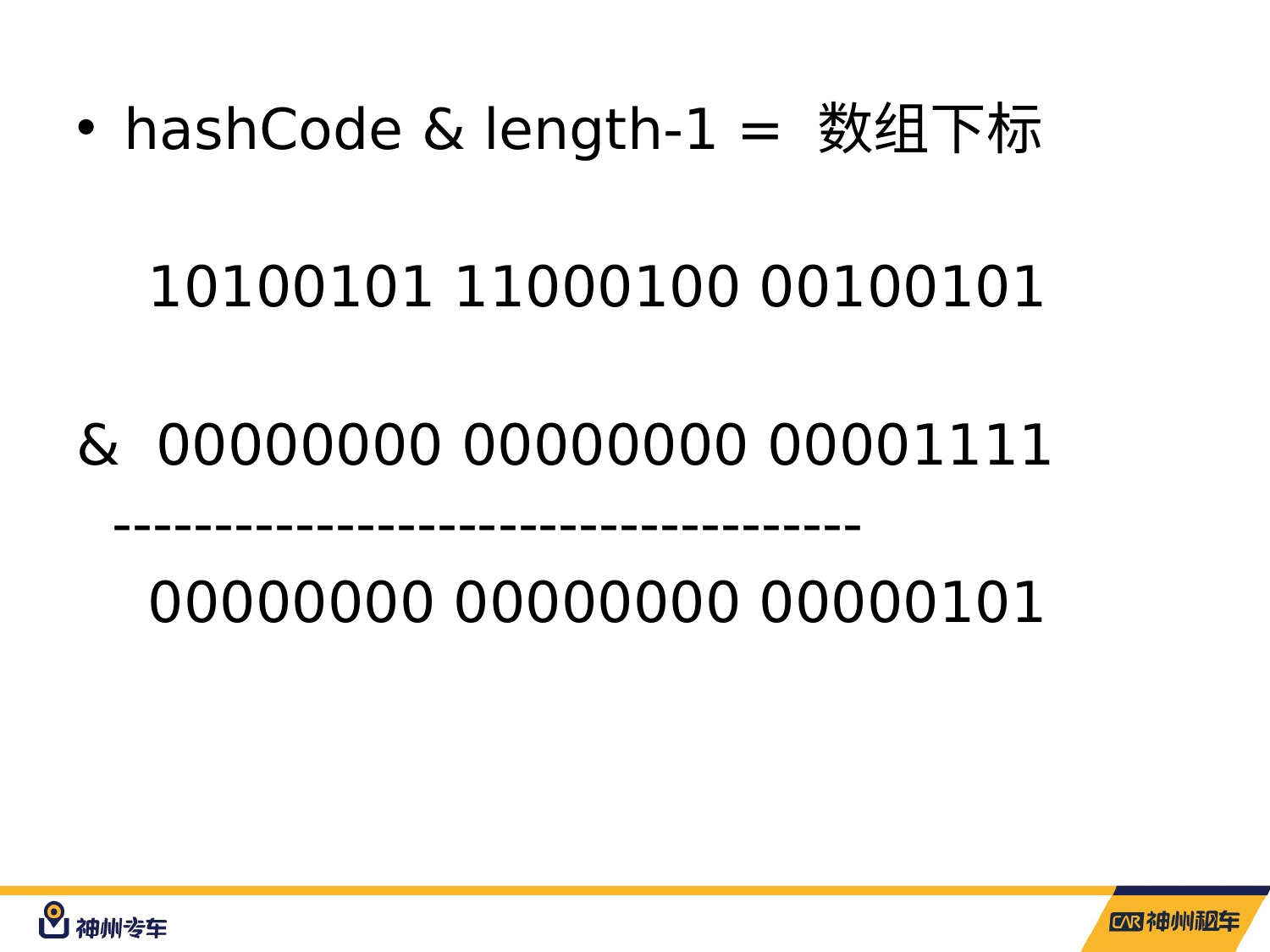

hashCode & length-1 = 数组下标

    10100101 11000100 00100101

&  00000000 00000000 00001111
  -------------------------------------
    00000000 00000000 00000101